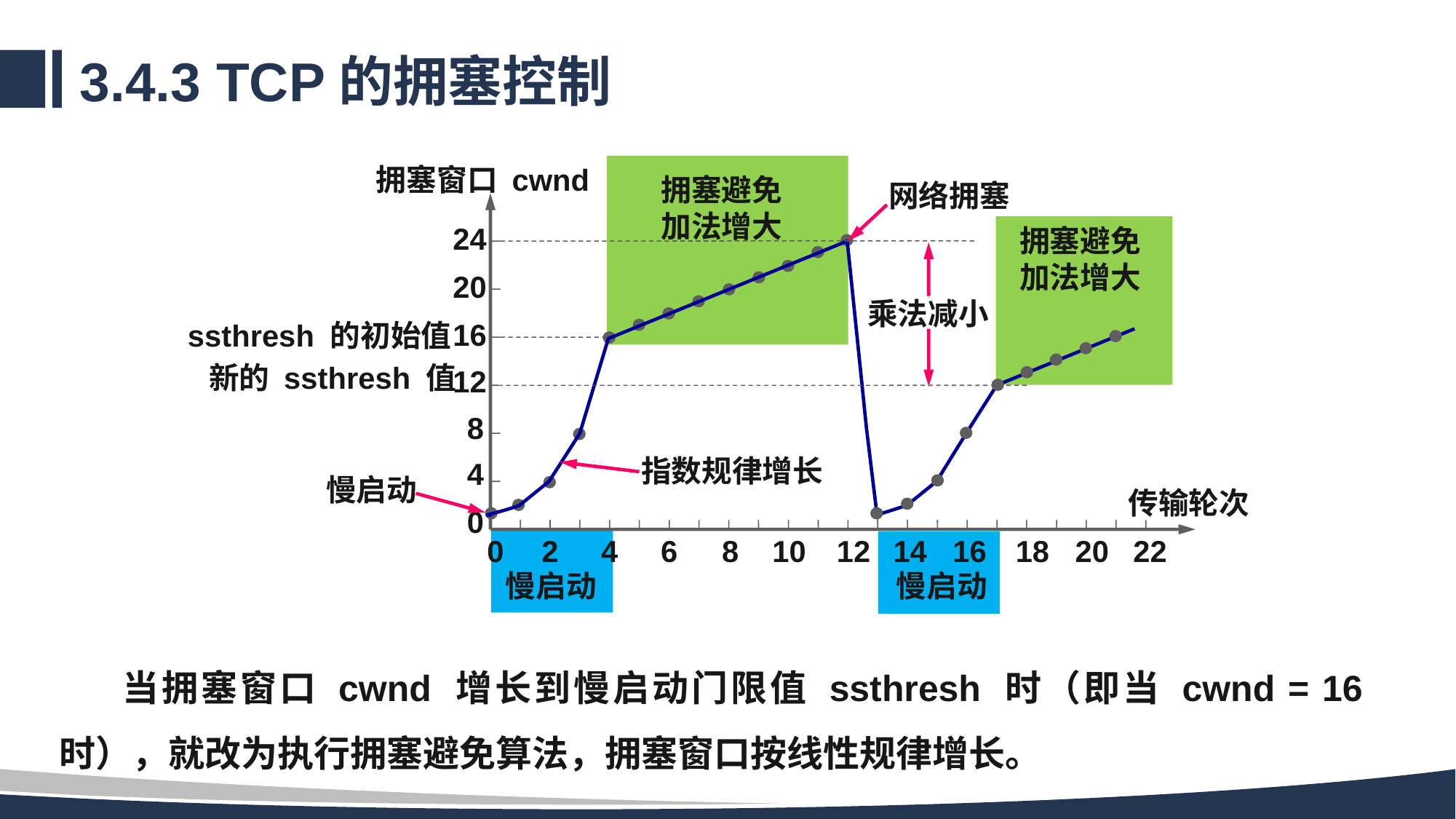

# 3.4.3 TCP的拥塞控制
拥塞窗口 cwnd

拥塞避免
加法增大
网络拥塞

24

拥塞避免
加法增大

20

乘法减小

16
ssthresh 的初始值

新的 ssthresh 值

12

8

指数规律增长
4

慢启动

传输轮次

0

0
2
4
6
8
10
12
14
16
18
20
22

慢启动
慢启动
当拥塞窗口 cwnd 增长到慢启动门限值 ssthresh 时（即当 cwnd = 16 时），就改为执行拥塞避免算法，拥塞窗口按线性规律增长。